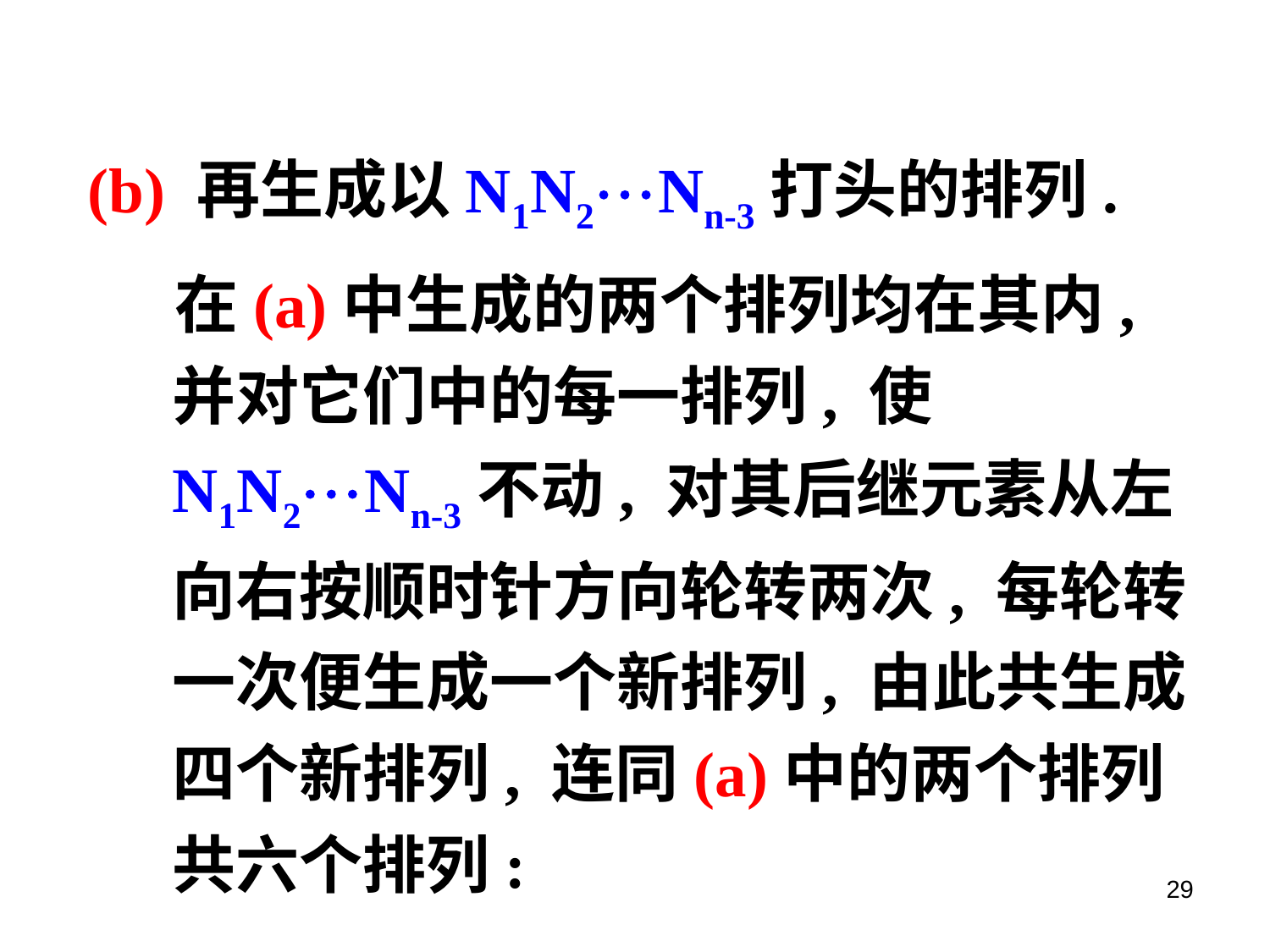

(b) 再生成以N1N2…Nn-3打头的排列.
     在(a)中生成的两个排列均在其内, 并对它们中的每一排列, 使N1N2…Nn-3不动, 对其后继元素从左向右按顺时针方向轮转两次, 每轮转一次便生成一个新排列, 由此共生成四个新排列, 连同(a)中的两个排列共六个排列:
29